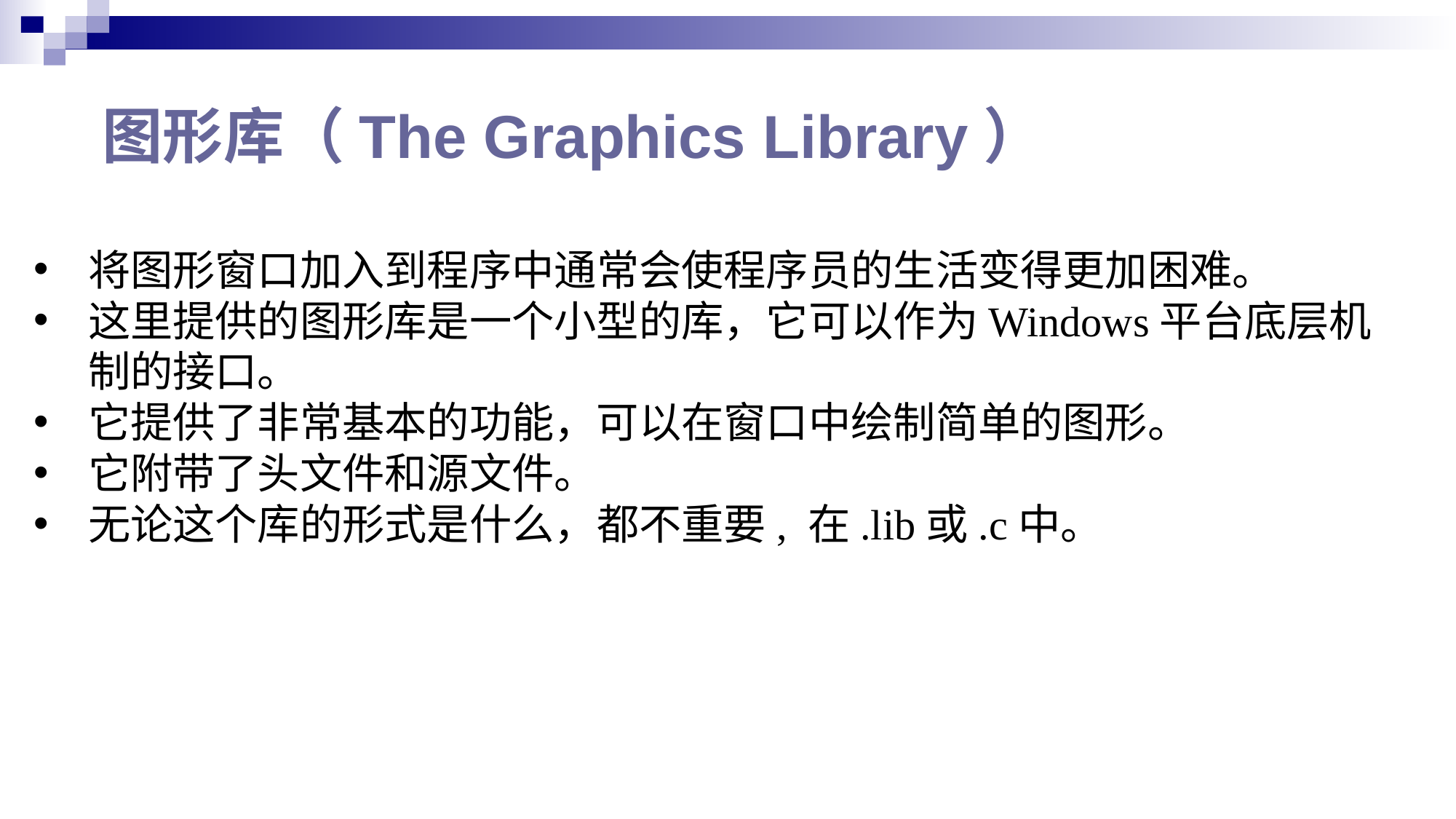

# 图形库（The Graphics Library）
将图形窗口加入到程序中通常会使程序员的生活变得更加困难。
这里提供的图形库是一个小型的库，它可以作为Windows平台底层机制的接口。
它提供了非常基本的功能，可以在窗口中绘制简单的图形。
它附带了头文件和源文件。
无论这个库的形式是什么，都不重要, 在.lib或.c中。